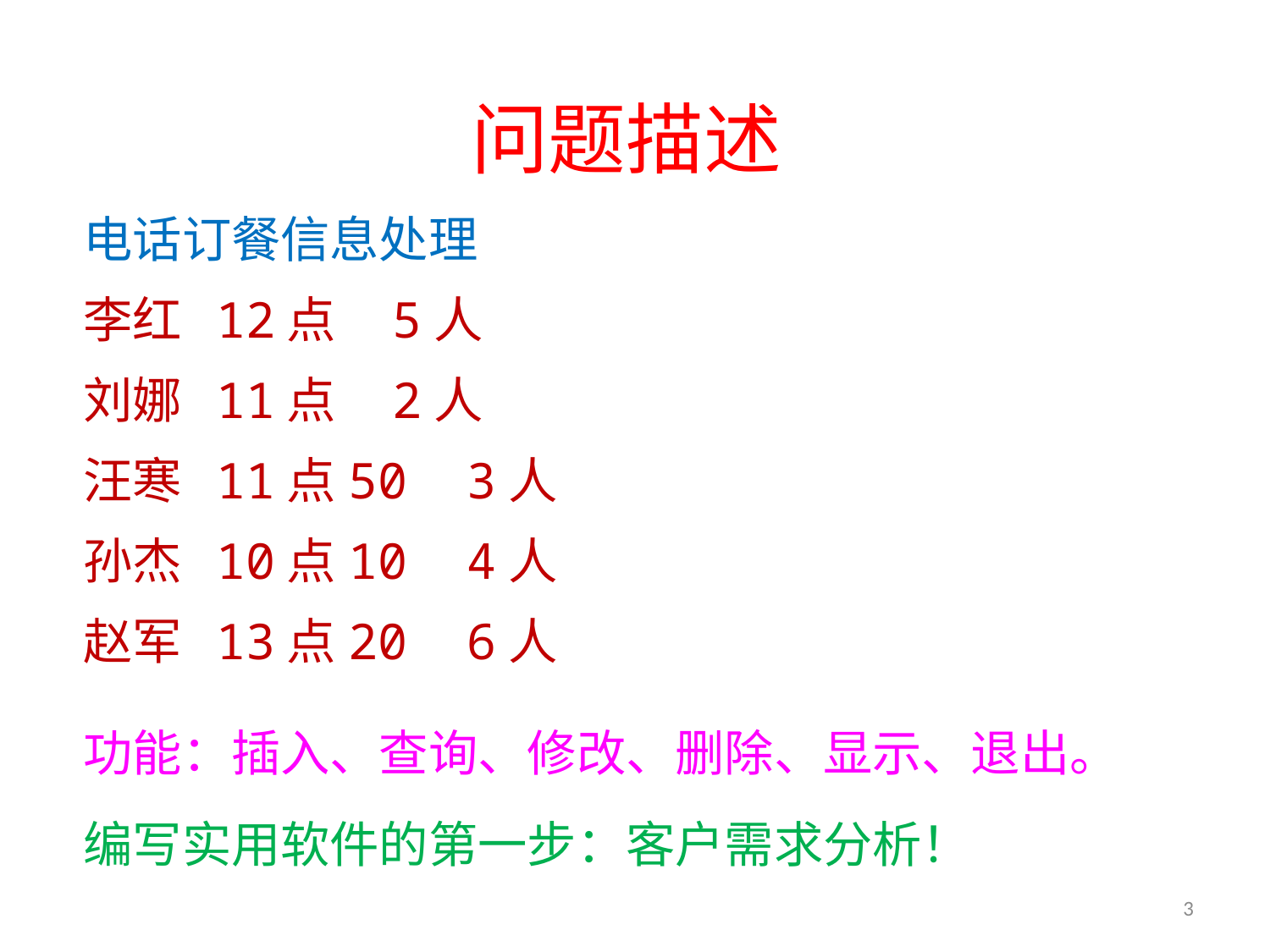

# 问题描述
电话订餐信息处理
李红  12点    5人
刘娜  11点    2人
汪寒  11点50  3人
孙杰  10点10  4人
赵军  13点20  6人
功能：插入、查询、修改、删除、显示、退出。
编写实用软件的第一步：客户需求分析！
3